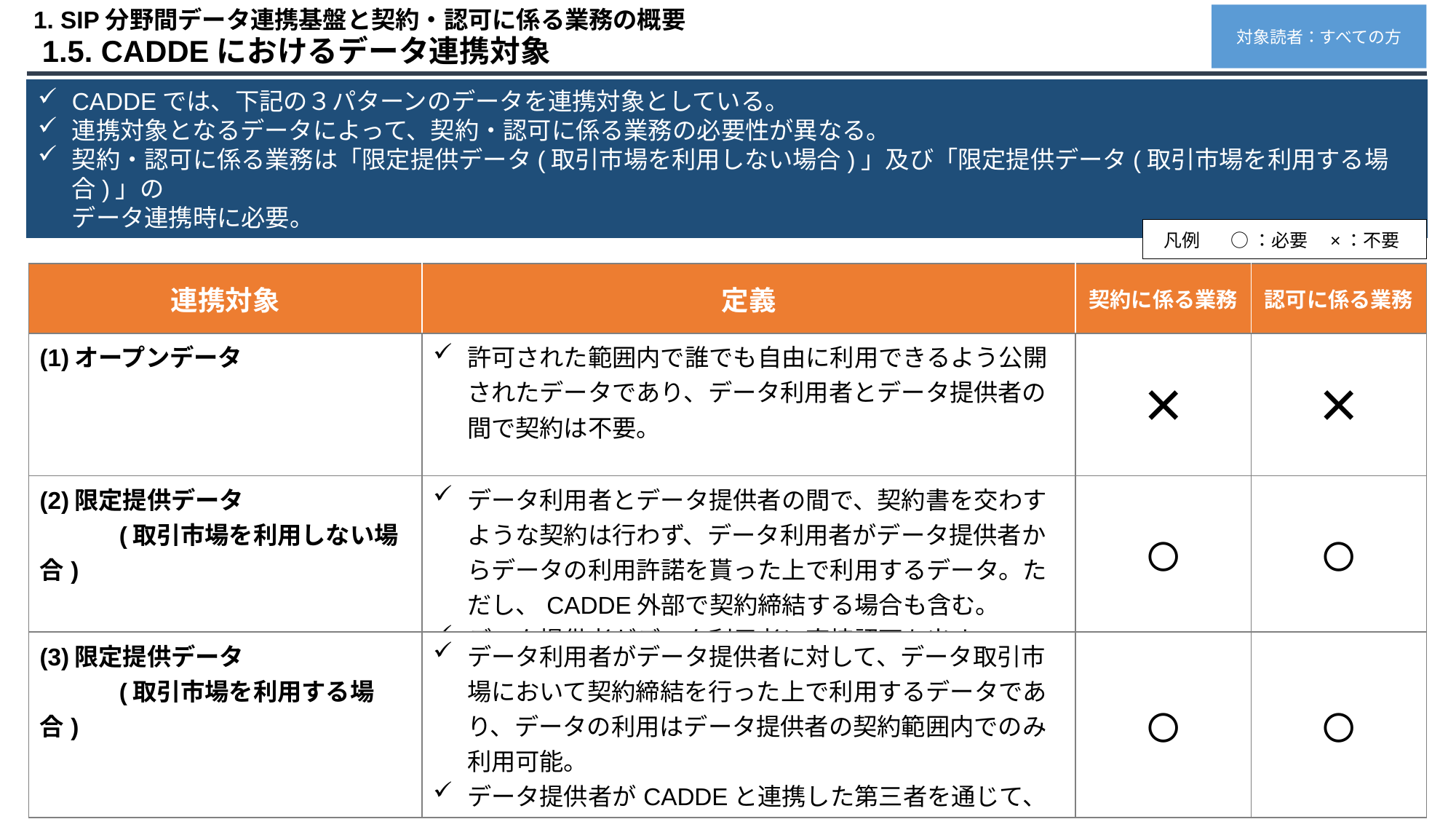

1. SIP分野間データ連携基盤と契約・認可に係る業務の概要
対象読者：すべての方
 1.5. CADDEにおけるデータ連携対象
CADDEでは、下記の３パターンのデータを連携対象としている。
連携対象となるデータによって、契約・認可に係る業務の必要性が異なる。
契約・認可に係る業務は「限定提供データ(取引市場を利用しない場合)」及び「限定提供データ(取引市場を利用する場合)」の
データ連携時に必要。

凡例
○：必要
×：不要
| 連携対象 | 定義 | 契約に係る業務 | 認可に係る業務 |
| --- | --- | --- | --- |
| (1)オープンデータ | 許可された範囲内で誰でも自由に利用できるよう公開されたデータであり、データ利用者とデータ提供者の間で契約は不要。 | × | × |
| (2)限定提供データ 　　　(取引市場を利用しない場合) | データ利用者とデータ提供者の間で、契約書を交わすような契約は行わず、データ利用者がデータ提供者からデータの利用許諾を貰った上で利用するデータ。ただし、CADDE外部で契約締結する場合も含む。 データ提供者がデータ利用者に直接認可を出す。 | ○ | ○ |
| (3)限定提供データ 　　　(取引市場を利用する場合) | データ利用者がデータ提供者に対して、データ取引市場において契約締結を行った上で利用するデータであり、データの利用はデータ提供者の契約範囲内でのみ利用可能。 データ提供者がCADDEと連携した第三者を通じて、データ利用者に認可を出す。 | ○ | ○ |